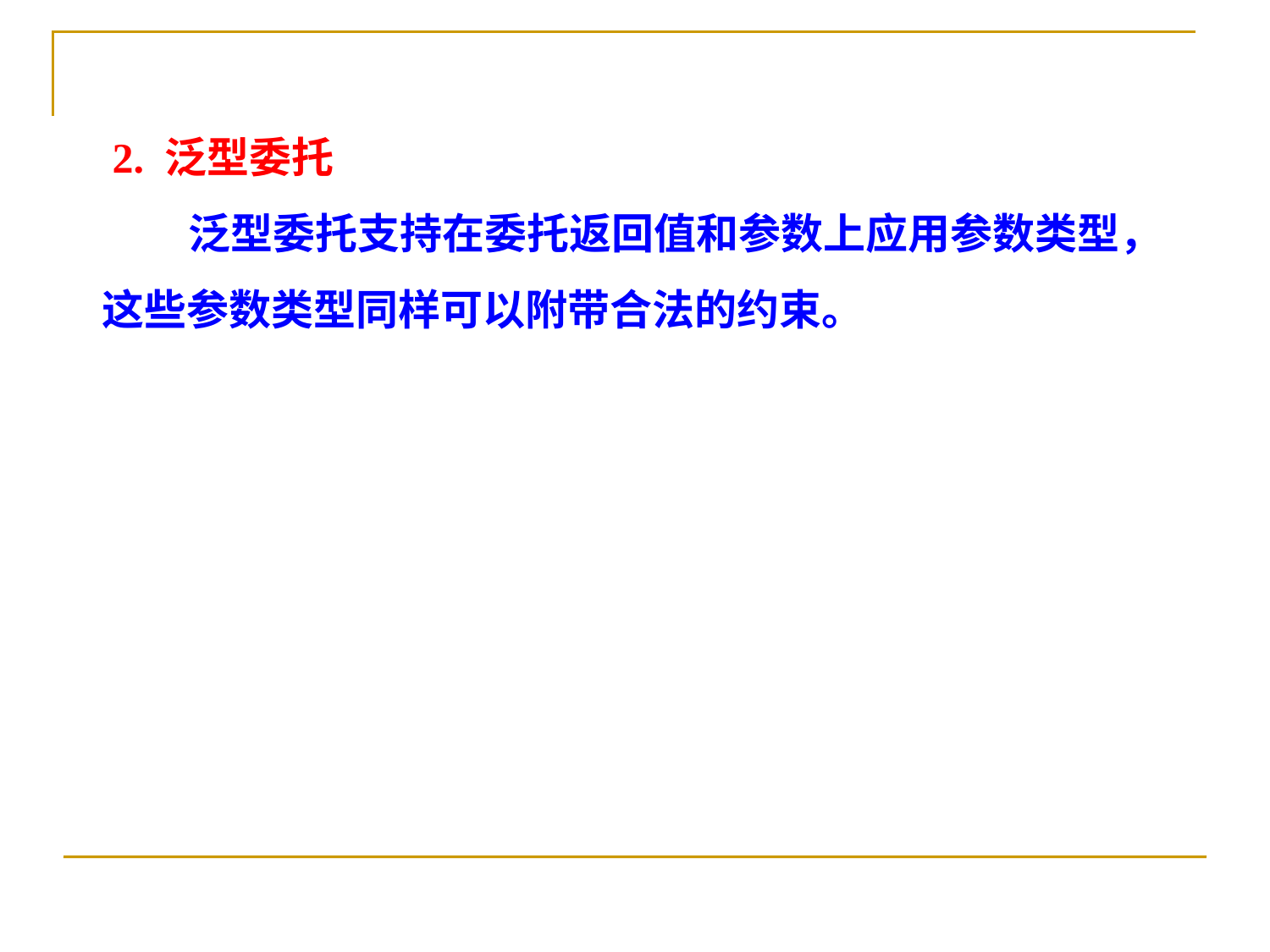

2. 泛型委托
        泛型委托支持在委托返回值和参数上应用参数类型，这些参数类型同样可以附带合法的约束。